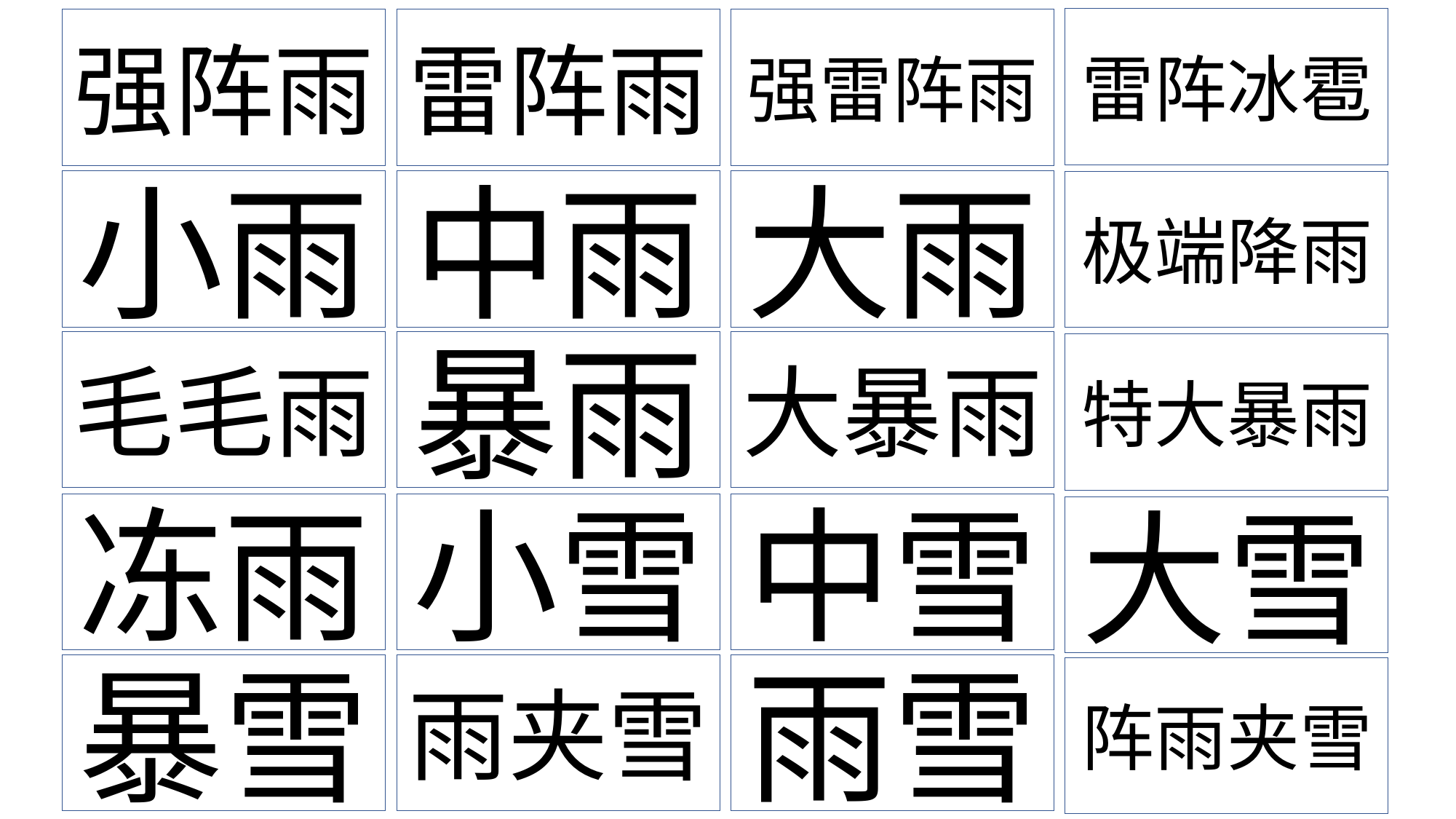

雷阵冰雹
强阵雨
雷阵雨
强雷阵雨
小雨
中雨
大雨
极端降雨
毛毛雨
暴雨
大暴雨
特大暴雨
冻雨
小雪
中雪
大雪
暴雪
雨夹雪
雨雪
阵雨夹雪